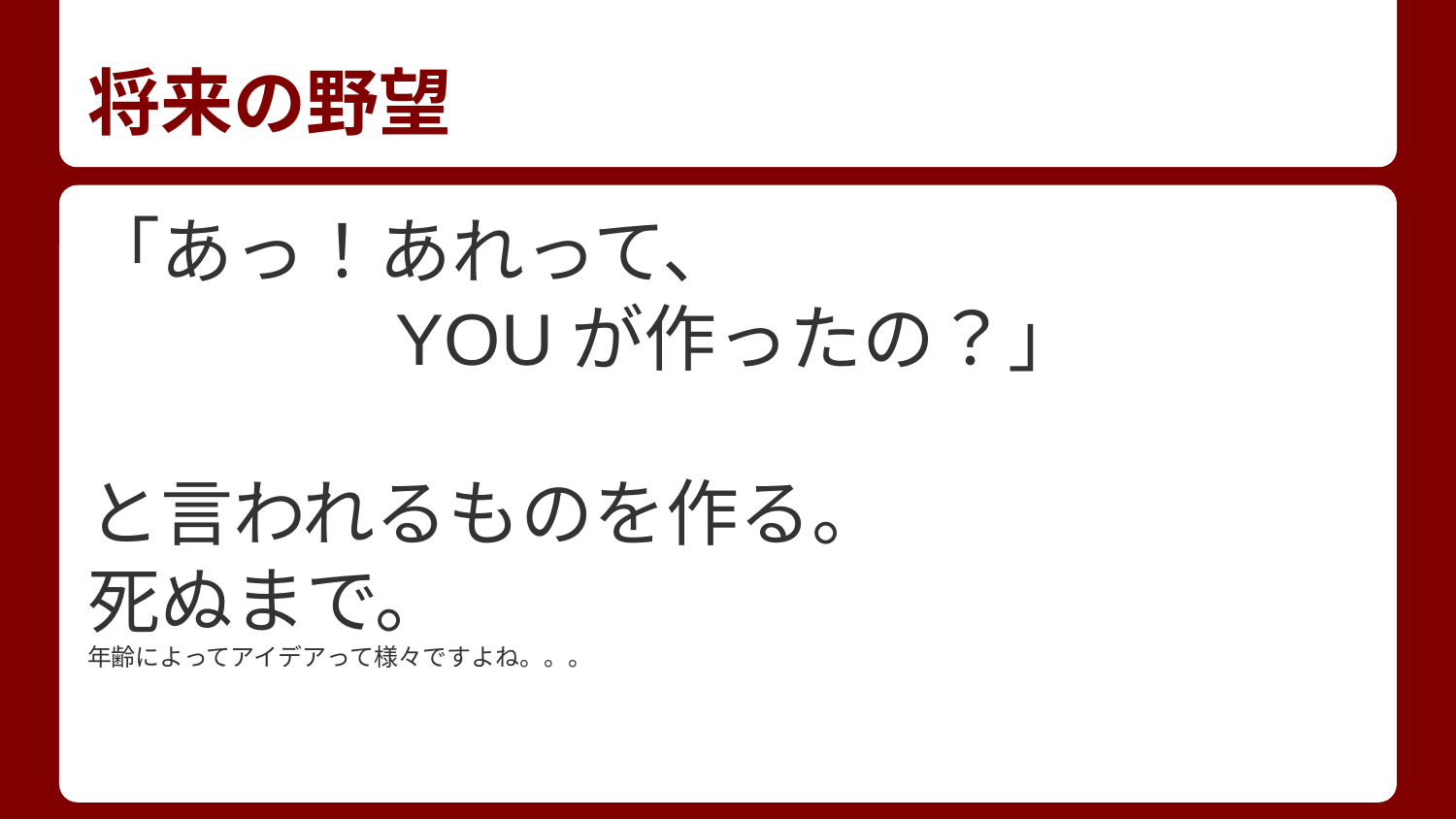

# 将来の野望
「あっ！あれって、
　　　　YOUが作ったの？」

と言われるものを作る。
死ぬまで。
年齢によってアイデアって様々ですよね。。。